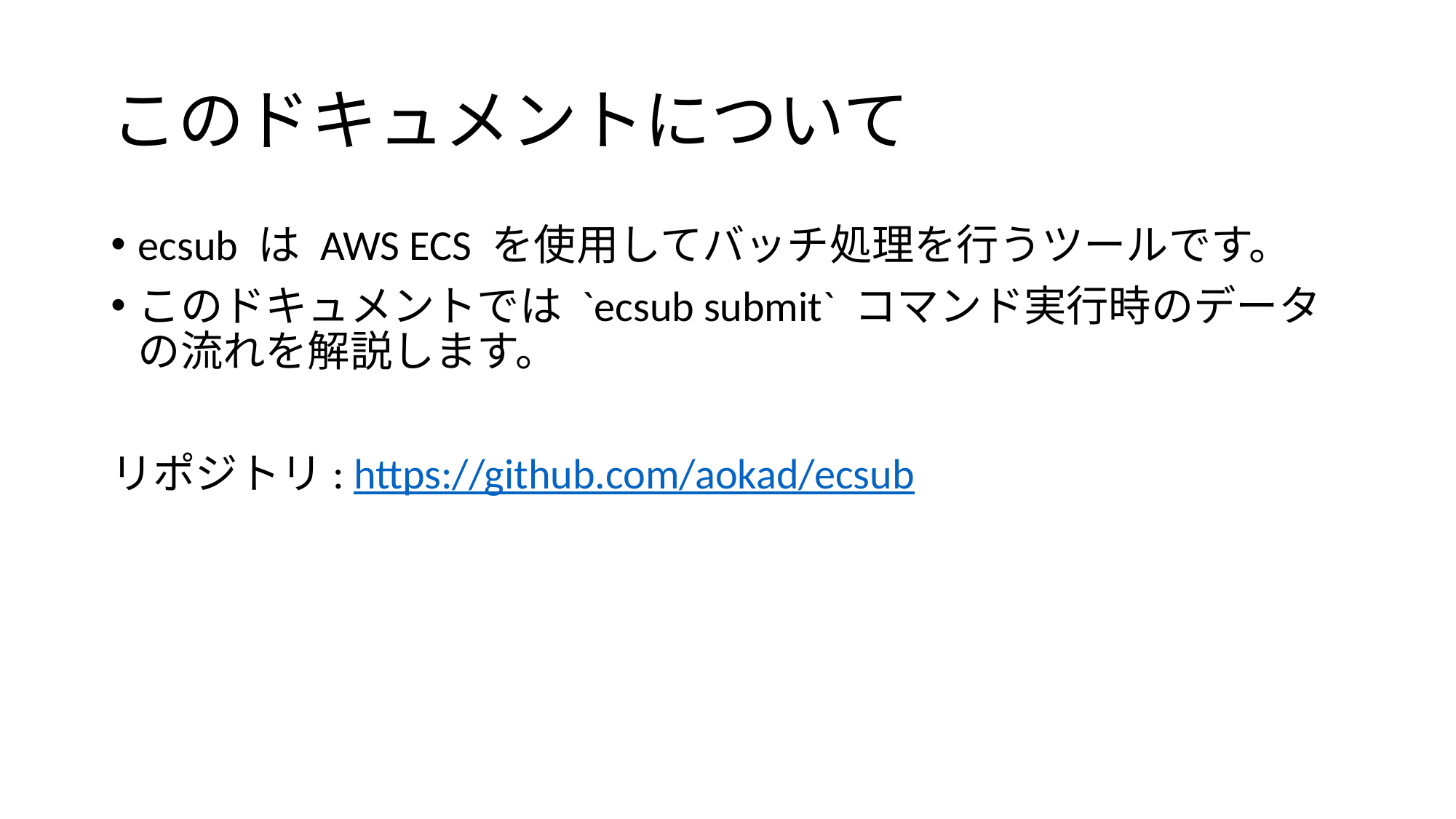

# このドキュメントについて
ecsub は AWS ECS を使用してバッチ処理を行うツールです。
このドキュメントでは `ecsub submit` コマンド実行時のデータの流れを解説します。

リポジトリ: https://github.com/aokad/ecsub